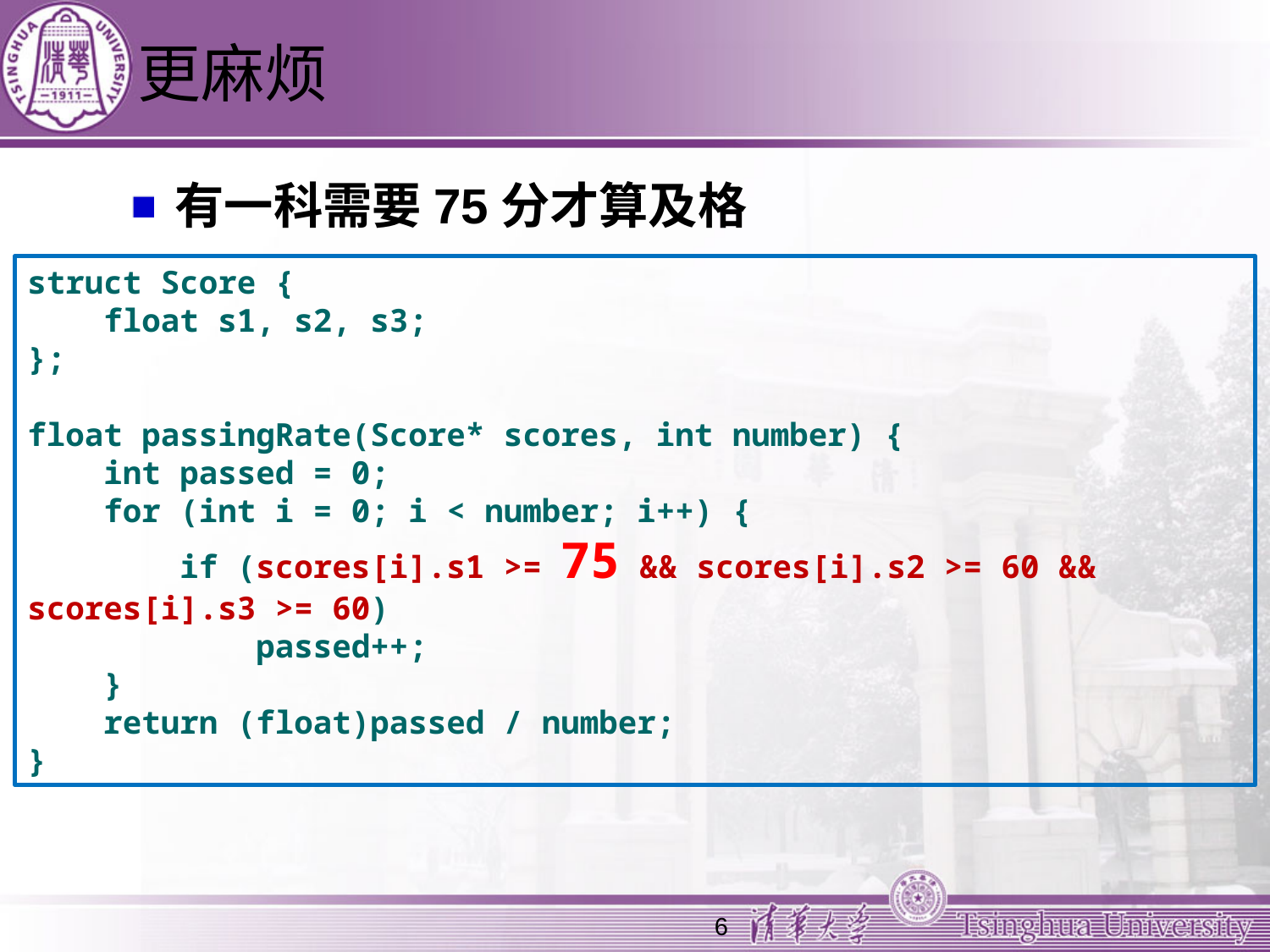

# 更麻烦
有一科需要75分才算及格
struct Score {
    float s1, s2, s3;
};

float passingRate(Score* scores, int number) {
    int passed = 0;
    for (int i = 0; i < number; i++) {
        if (scores[i].s1 >= 75 && scores[i].s2 >= 60 && scores[i].s3 >= 60)
            passed++;
    }
    return (float)passed / number;
}
6